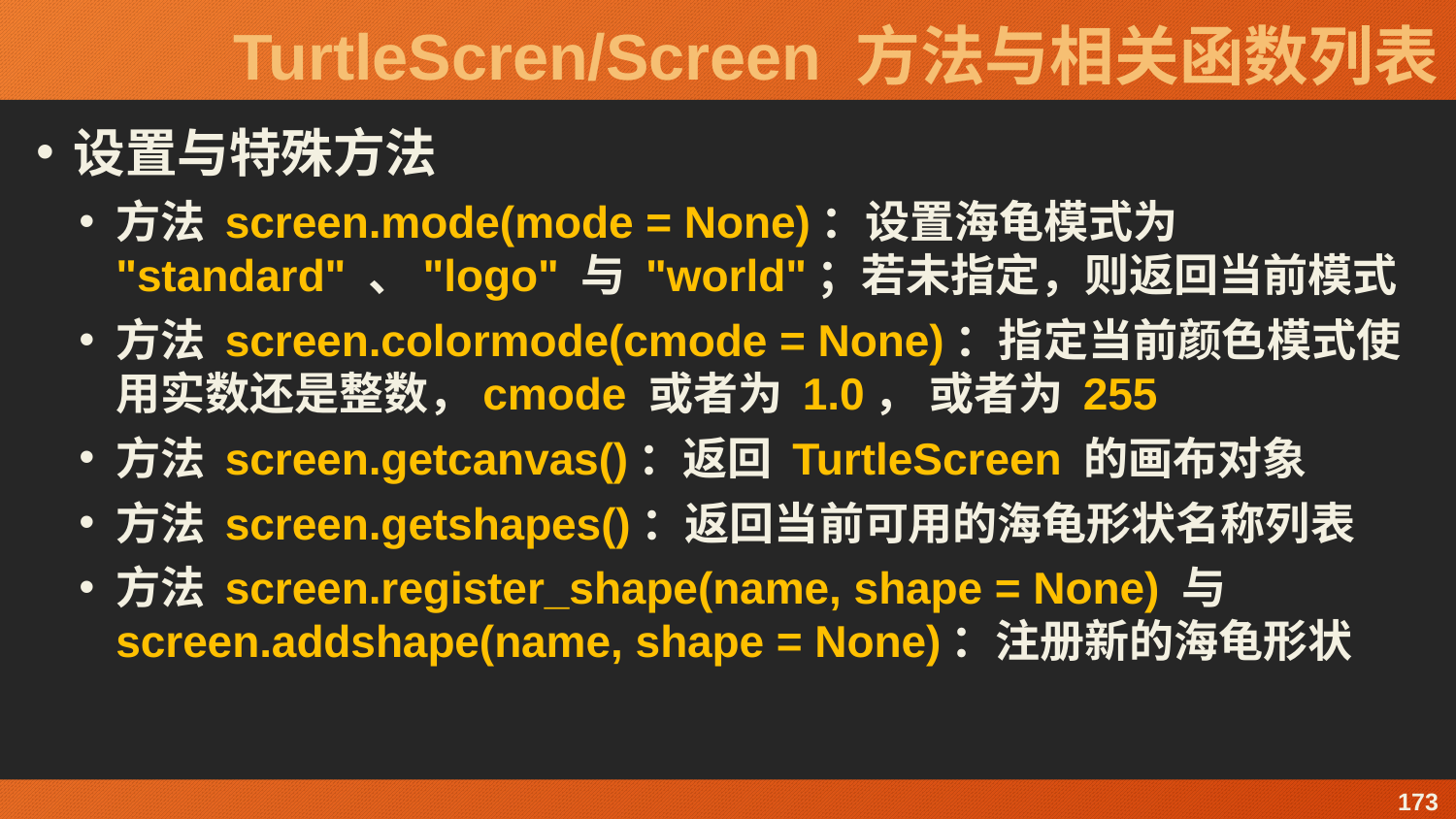

# TurtleScren/Screen 方法与相关函数列表
设置与特殊方法
方法 screen.mode(mode = None)：设置海龟模式为 "standard" 、"logo" 与 "world"；若未指定，则返回当前模式
方法 screen.colormode(cmode = None)：指定当前颜色模式使用实数还是整数，cmode 或者为 1.0， 或者为 255
方法 screen.getcanvas()：返回 TurtleScreen 的画布对象
方法 screen.getshapes()：返回当前可用的海龟形状名称列表
方法 screen.register_shape(name, shape = None) 与 screen.addshape(name, shape = None)：注册新的海龟形状
173